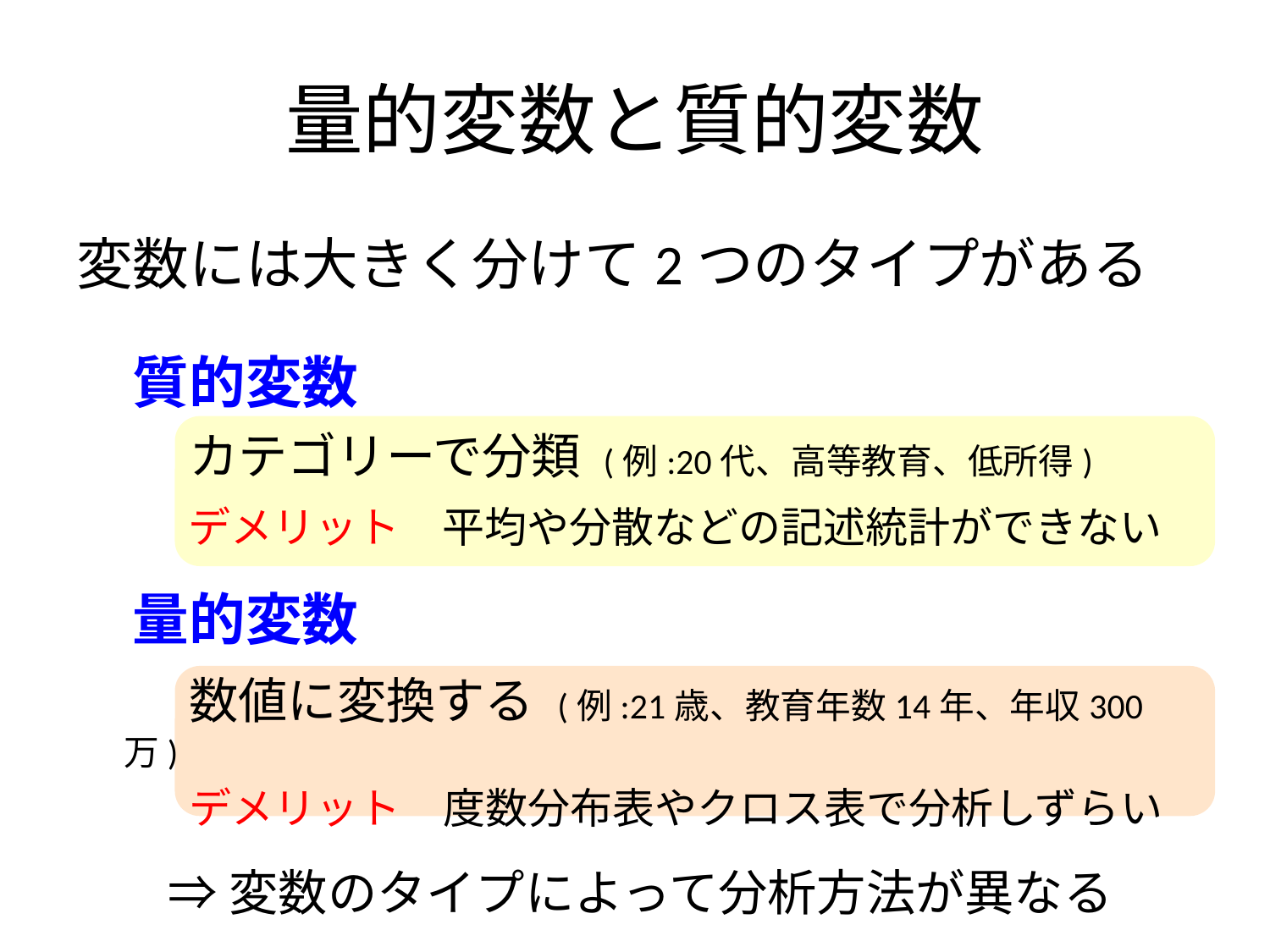

量的変数と質的変数
変数には大きく分けて2つのタイプがある

　質的変数
　カテゴリーで分類 (例:20代、高等教育、低所得)
　デメリット　平均や分散などの記述統計ができない

　量的変数
　　数値に変換する (例:21歳、教育年数14年、年収300万)
デメリット　度数分布表やクロス表で分析しずらい

⇒変数のタイプによって分析方法が異なる